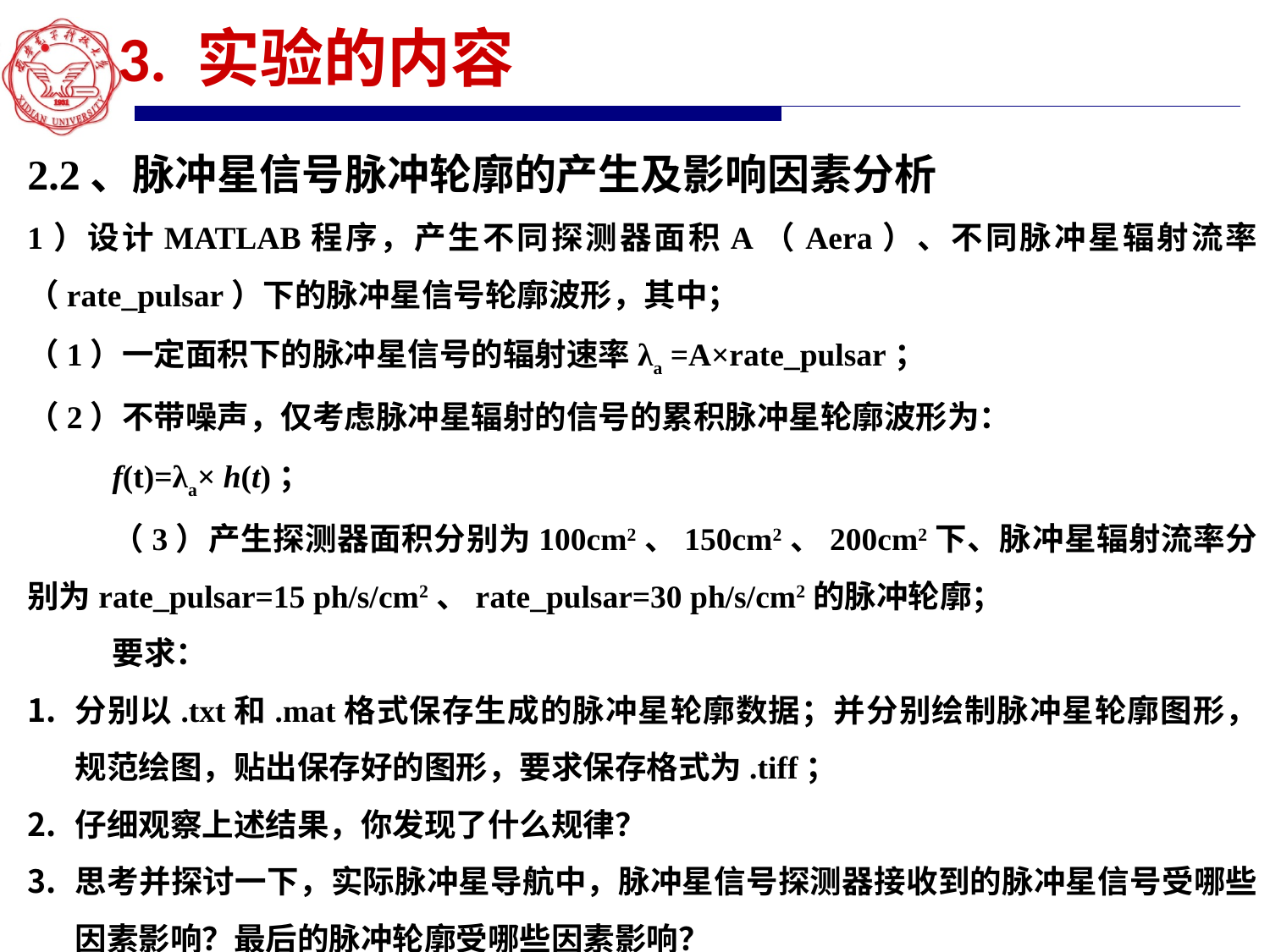

3. 实验的内容
2.2、脉冲星信号脉冲轮廓的产生及影响因素分析
1）设计MATLAB程序，产生不同探测器面积A（Aera）、不同脉冲星辐射流率（rate_pulsar）下的脉冲星信号轮廓波形，其中；
（1）一定面积下的脉冲星信号的辐射速率λa =A×rate_pulsar；
（2）不带噪声，仅考虑脉冲星辐射的信号的累积脉冲星轮廓波形为：
f(t)=λa× h(t)；
（3）产生探测器面积分别为100cm2、150cm2、200cm2下、脉冲星辐射流率分别为rate_pulsar=15 ph/s/cm2、rate_pulsar=30 ph/s/cm2的脉冲轮廓；
要求：
分别以.txt和.mat格式保存生成的脉冲星轮廓数据；并分别绘制脉冲星轮廓图形，规范绘图，贴出保存好的图形，要求保存格式为.tiff；
仔细观察上述结果，你发现了什么规律？
思考并探讨一下，实际脉冲星导航中，脉冲星信号探测器接收到的脉冲星信号受哪些因素影响？最后的脉冲轮廓受哪些因素影响？